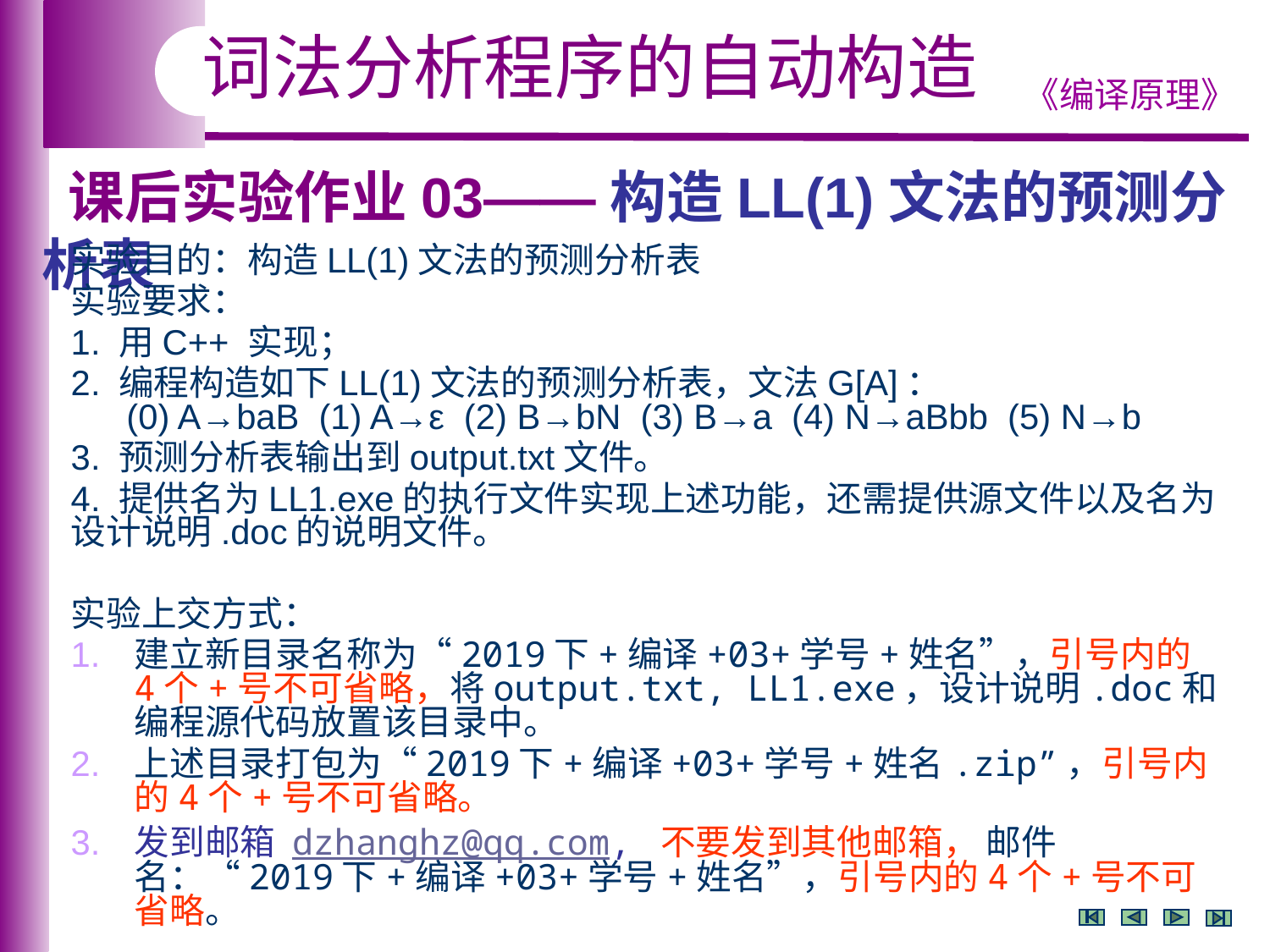

词法分析程序的自动构造
 课后实验作业03——构造LL(1)文法的预测分析表
实验目的：构造LL(1)文法的预测分析表
实验要求：
1. 用C++ 实现；
2. 编程构造如下LL(1)文法的预测分析表，文法G[A]：
      (0) A→baB  (1) A→ε  (2) B→bN  (3) B→a  (4) N→aBbb  (5) N→b
3. 预测分析表输出到output.txt文件。
4. 提供名为LL1.exe的执行文件实现上述功能，还需提供源文件以及名为设计说明.doc的说明文件。

实验上交方式：
建立新目录名称为“2019下+编译+03+学号+姓名”，引号内的4个+号不可省略，将output.txt, LL1.exe，设计说明.doc和编程源代码放置该目录中。
上述目录打包为“2019下+编译+03+学号+姓名.zip”，引号内的4个+号不可省略。
发到邮箱 dzhanghz@qq.com, 不要发到其他邮箱， 邮件名：“2019下+编译+03+学号+姓名”，引号内的4个+号不可省略。